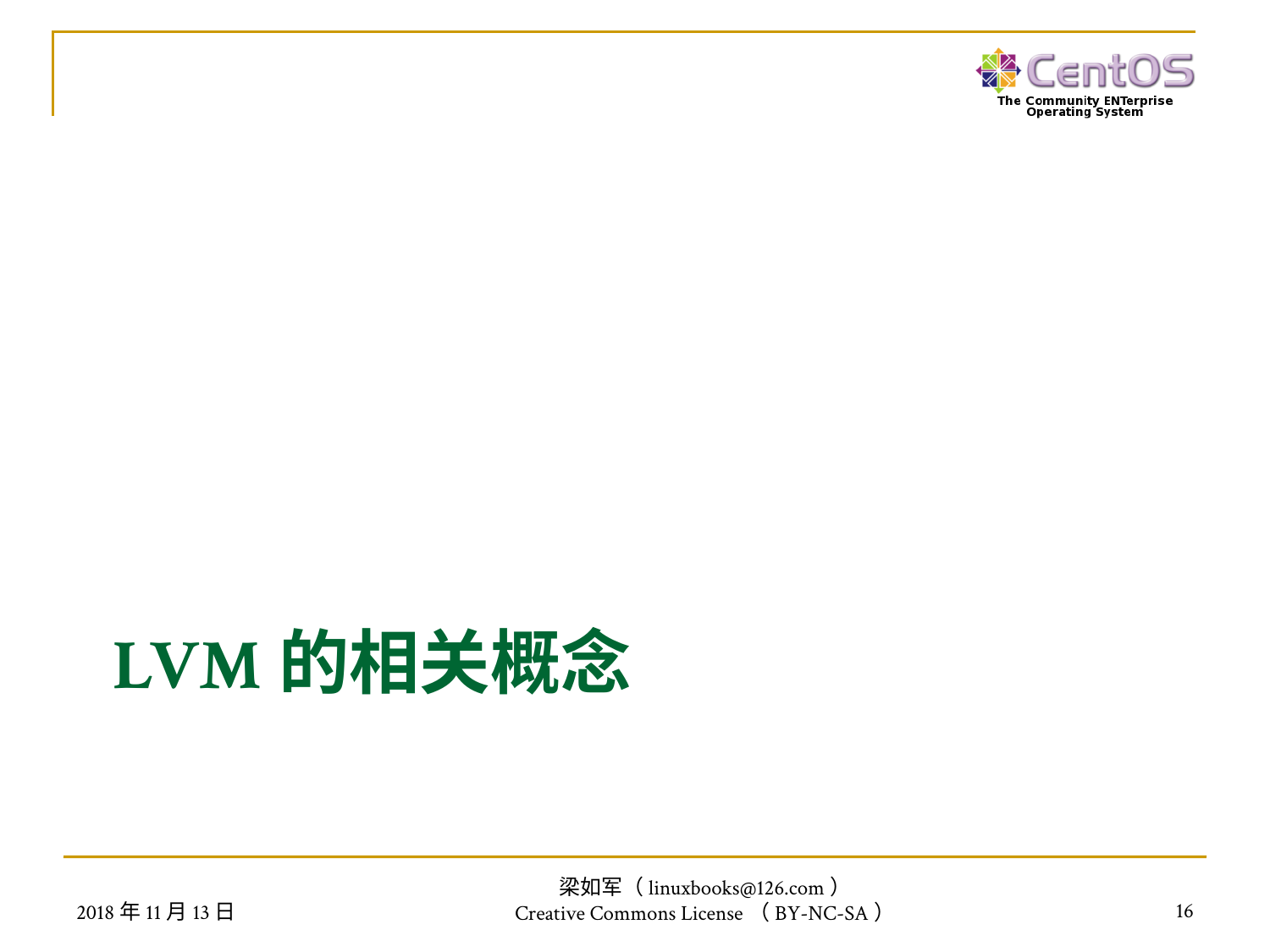

# LVM的相关概念
2018年11月13日
16
梁如军（linuxbooks@126.com）
Creative Commons License（BY-NC-SA）